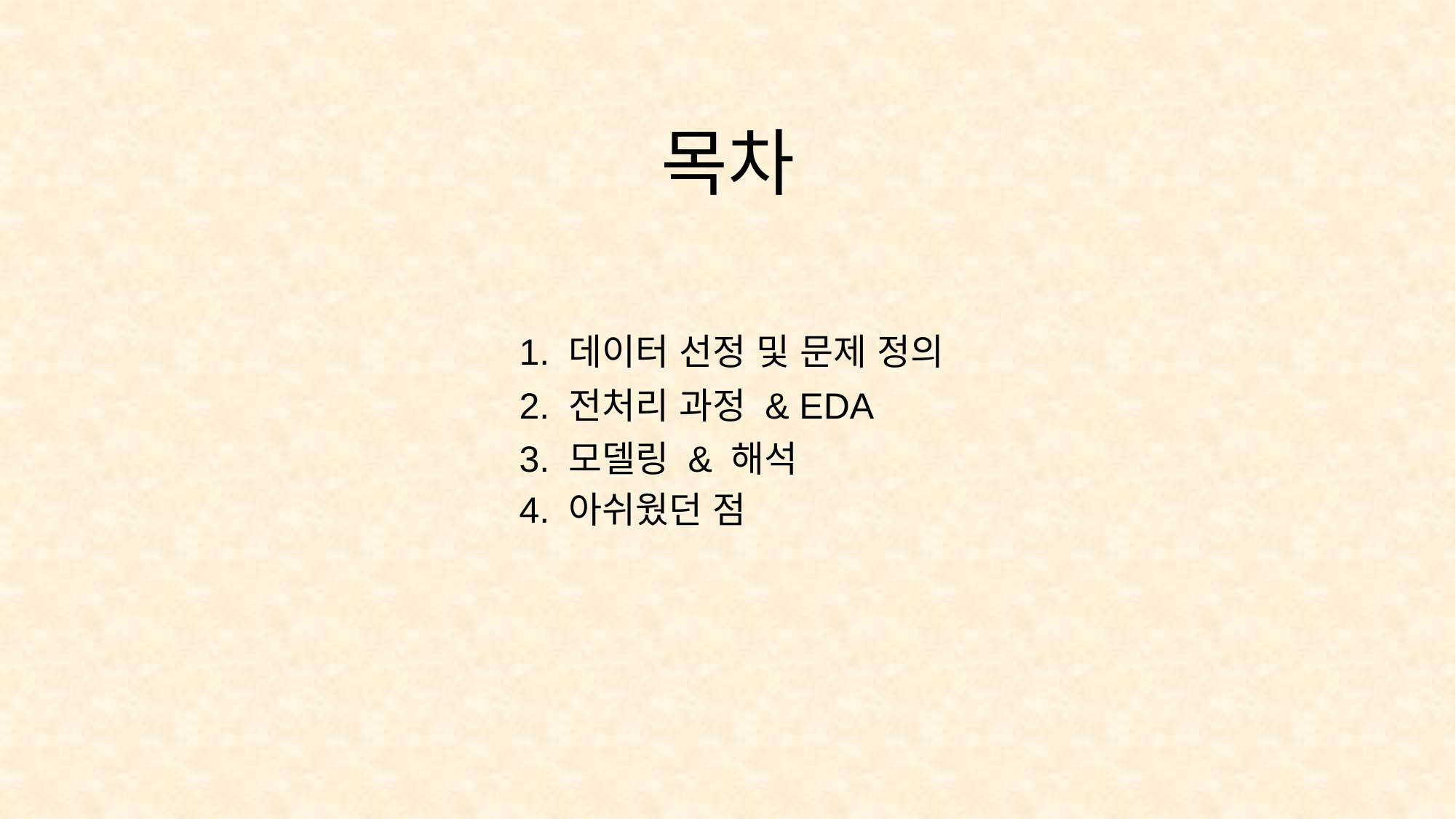

목차
1. 데이터 선정 및 문제 정의
2. 전처리 과정 & EDA
3. 모델링 & 해석
4. 아쉬웠던 점